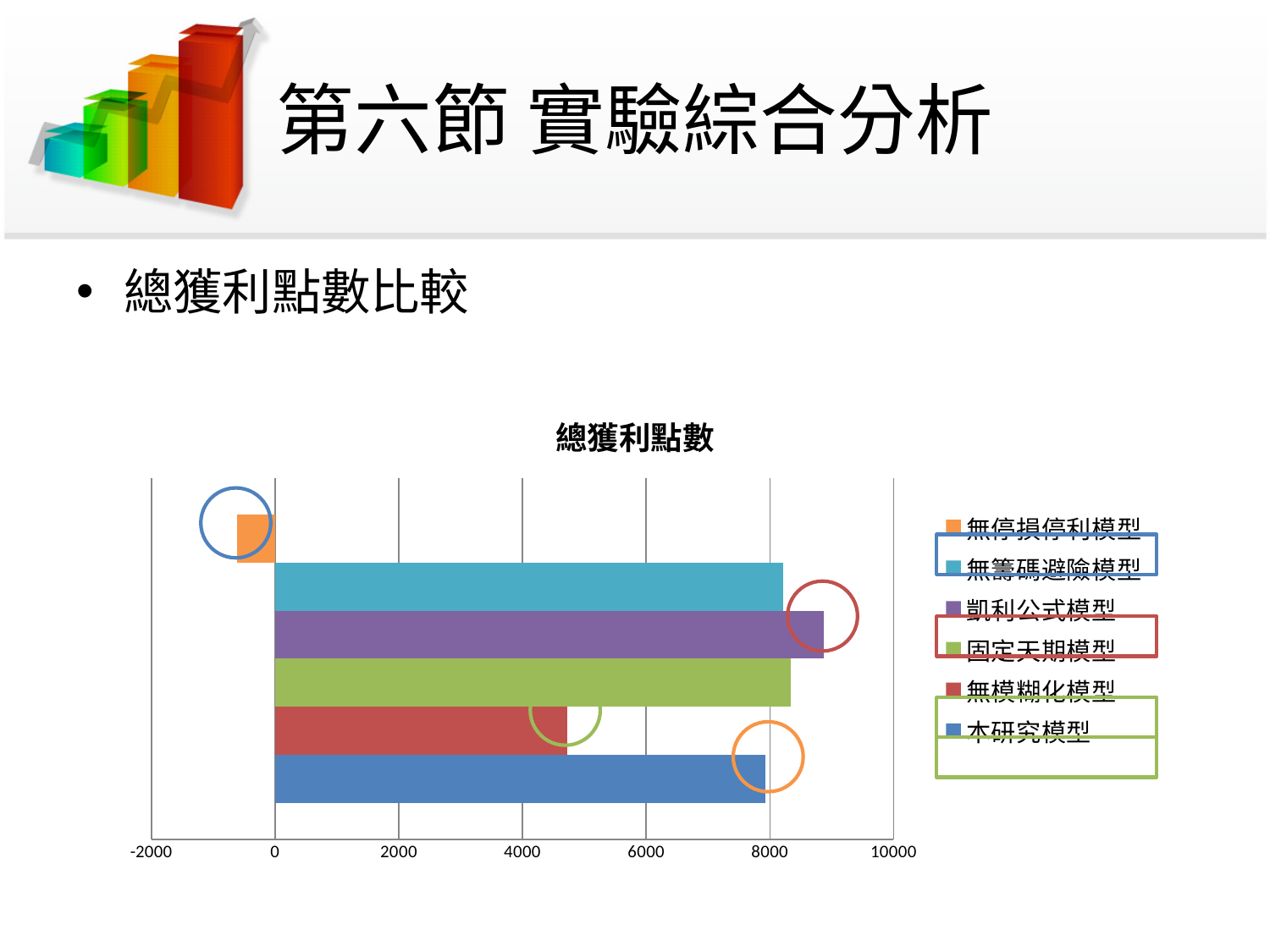

# 第六節 實驗綜合分析
總獲利點數比較

### Chart: 總獲利點數

| Category | 本研究模型 | 無模糊化模型 | 固定天期模型 | 凱利公式模型 | 無籌碼避險模型 | 無停損停利模型 |
|---|---|---|---|---|---|---|